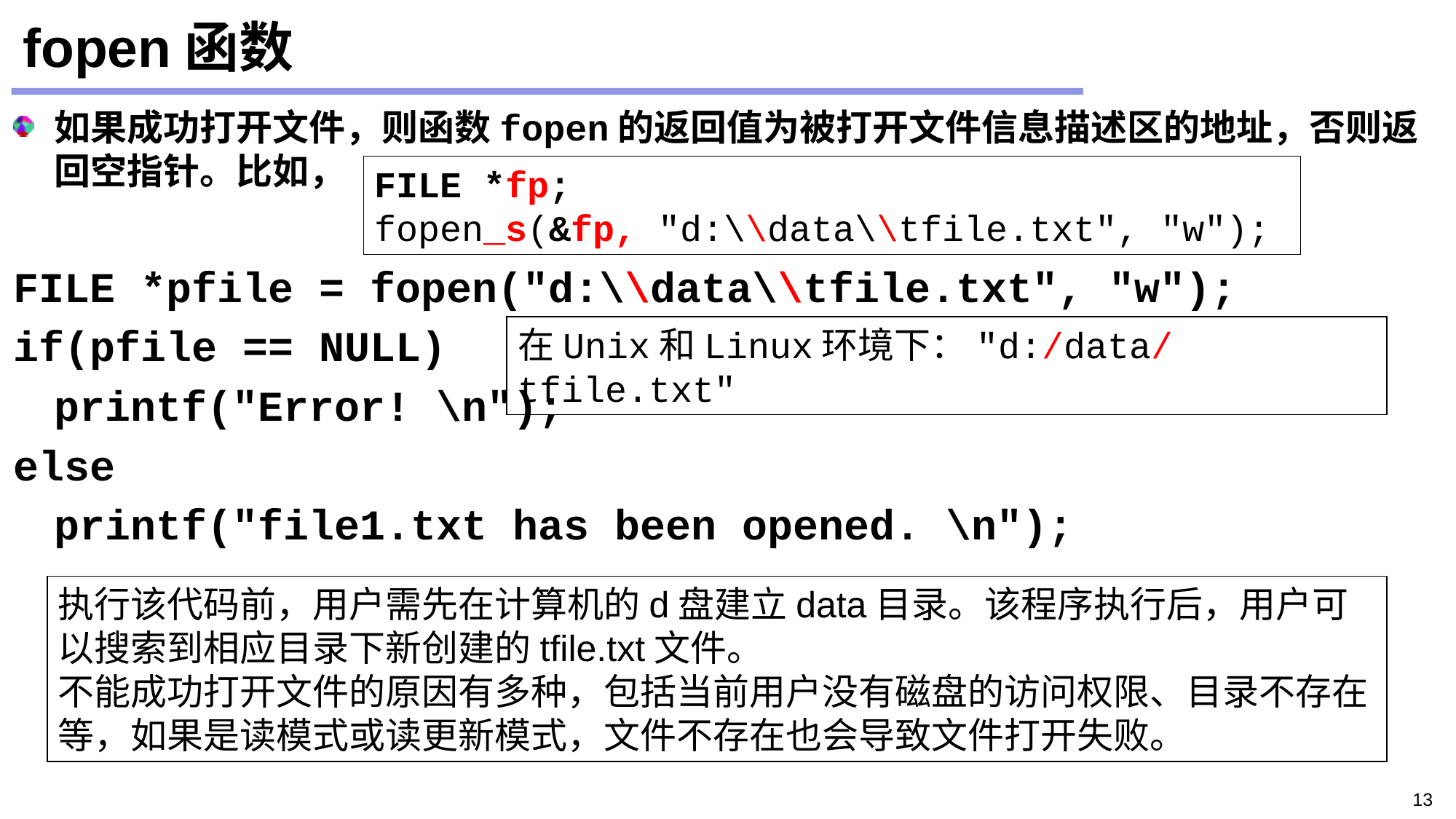

# fopen函数
如果成功打开文件，则函数fopen的返回值为被打开文件信息描述区的地址，否则返回空指针。比如，

FILE *pfile = fopen("d:\\data\\tfile.txt", "w");
if(pfile == NULL)
	printf("Error! \n");
else
	printf("file1.txt has been opened. \n");
FILE *fp;
fopen_s(&fp, "d:\\data\\tfile.txt", "w");
在Unix和Linux环境下："d:/data/tfile.txt"
执行该代码前，用户需先在计算机的d盘建立data目录。该程序执行后，用户可以搜索到相应目录下新创建的tfile.txt文件。
不能成功打开文件的原因有多种，包括当前用户没有磁盘的访问权限、目录不存在等，如果是读模式或读更新模式，文件不存在也会导致文件打开失败。
13